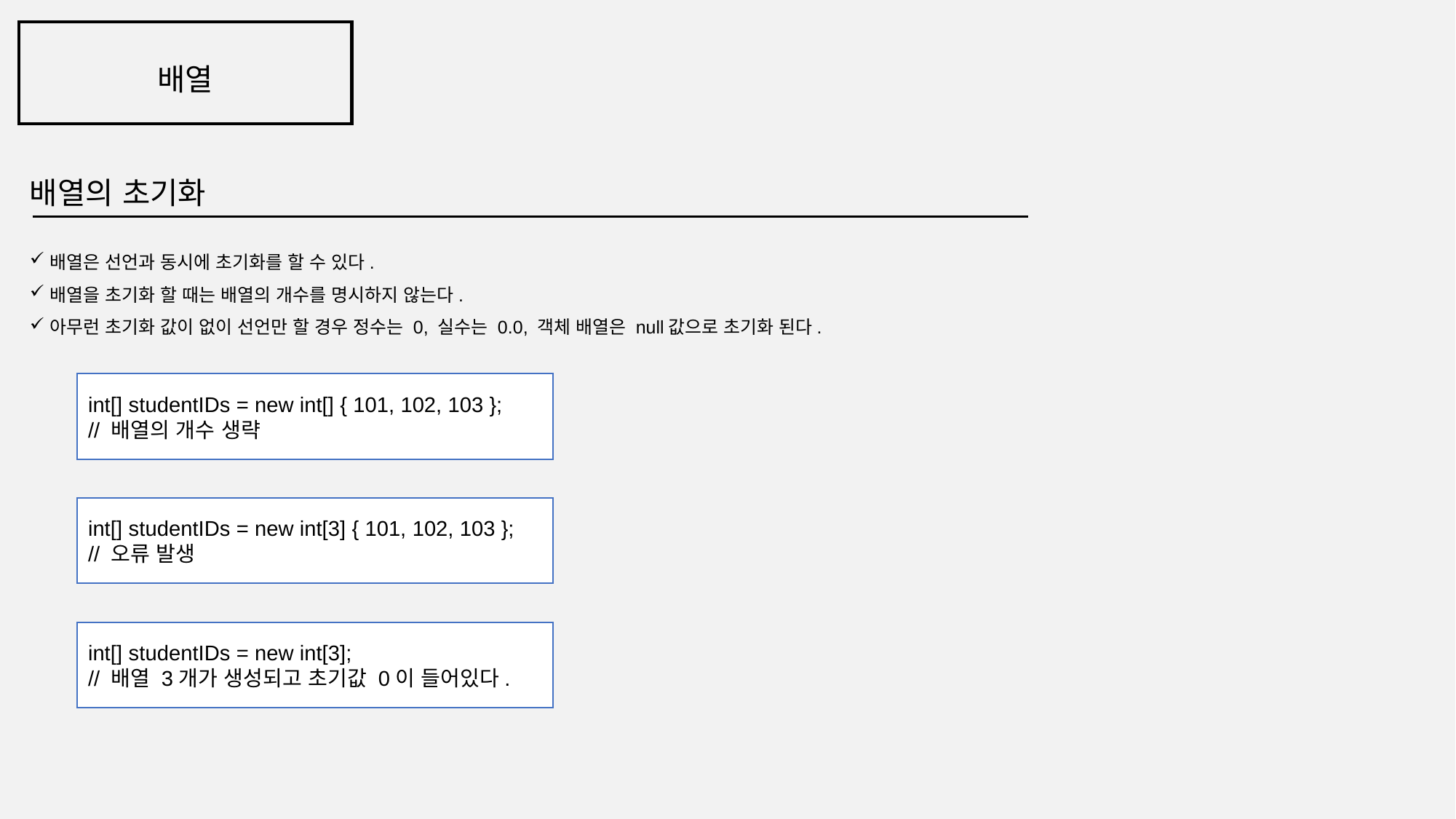

배열
배열의 초기화
배열은 선언과 동시에 초기화를 할 수 있다.
배열을 초기화 할 때는 배열의 개수를 명시하지 않는다.
아무런 초기화 값이 없이 선언만 할 경우 정수는 0, 실수는 0.0, 객체 배열은 null값으로 초기화 된다.

int[] studentIDs = new int[] { 101, 102, 103 };
// 배열의 개수 생략
int[] studentIDs = new int[3] { 101, 102, 103 };
// 오류 발생
int[] studentIDs = new int[3];
// 배열 3개가 생성되고 초기값 0이 들어있다.